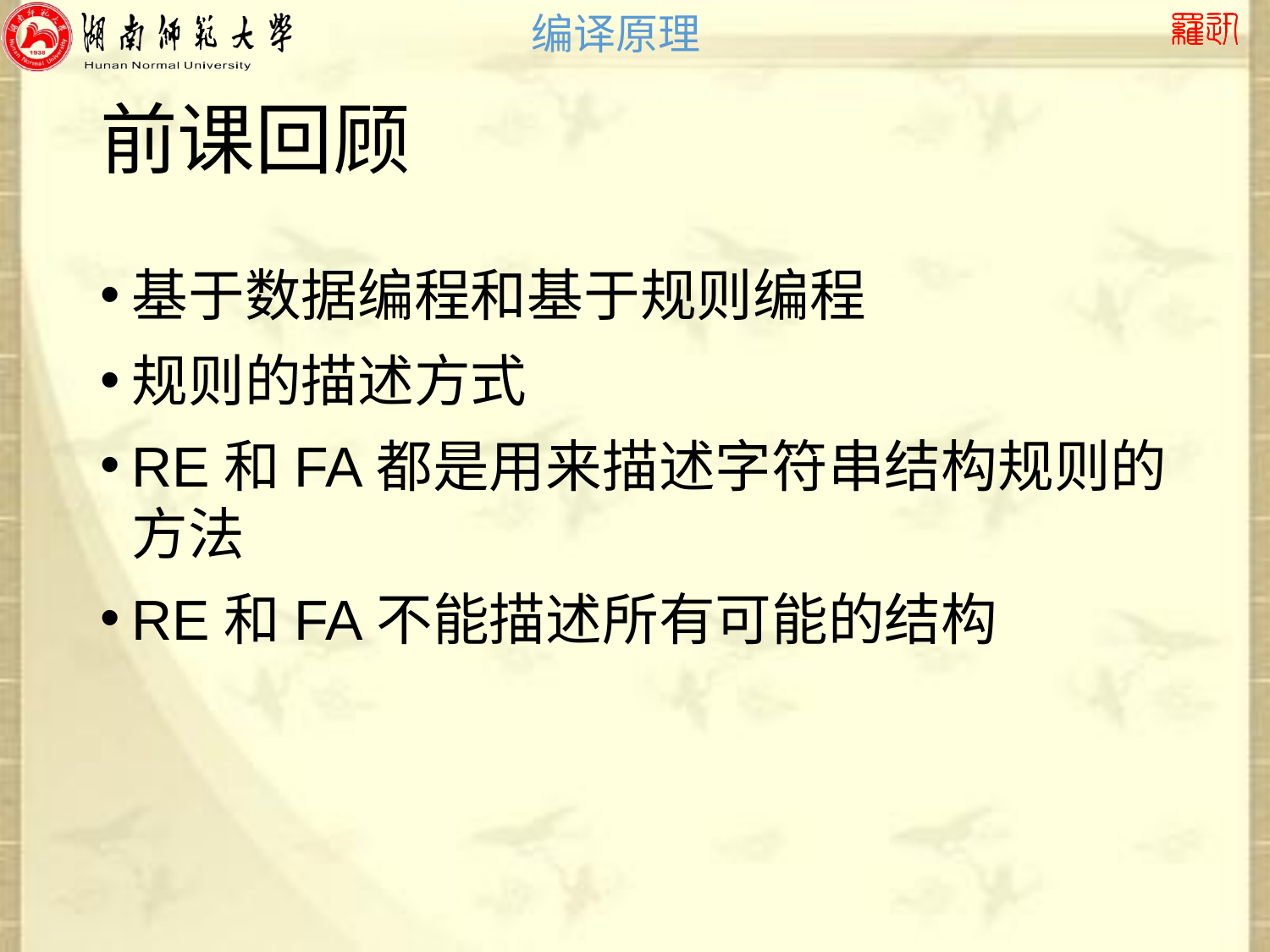

# 前课回顾
基于数据编程和基于规则编程
规则的描述方式
RE和FA都是用来描述字符串结构规则的方法
RE和FA不能描述所有可能的结构